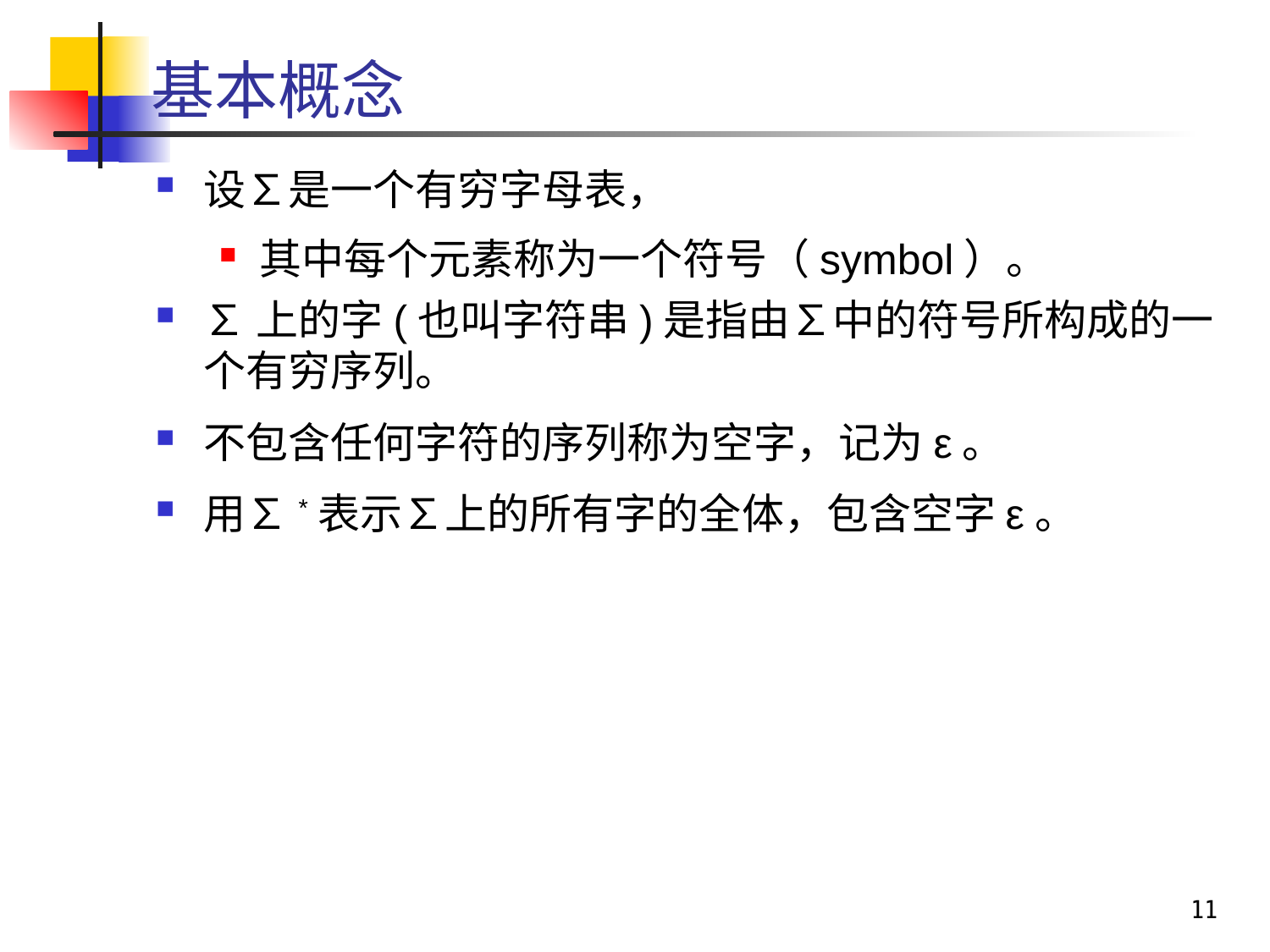

# 基本概念
设∑是一个有穷字母表，
其中每个元素称为一个符号（symbol）。
∑上的字(也叫字符串)是指由∑中的符号所构成的一个有穷序列。
不包含任何字符的序列称为空字，记为ε。
用∑*表示∑上的所有字的全体，包含空字ε。
11